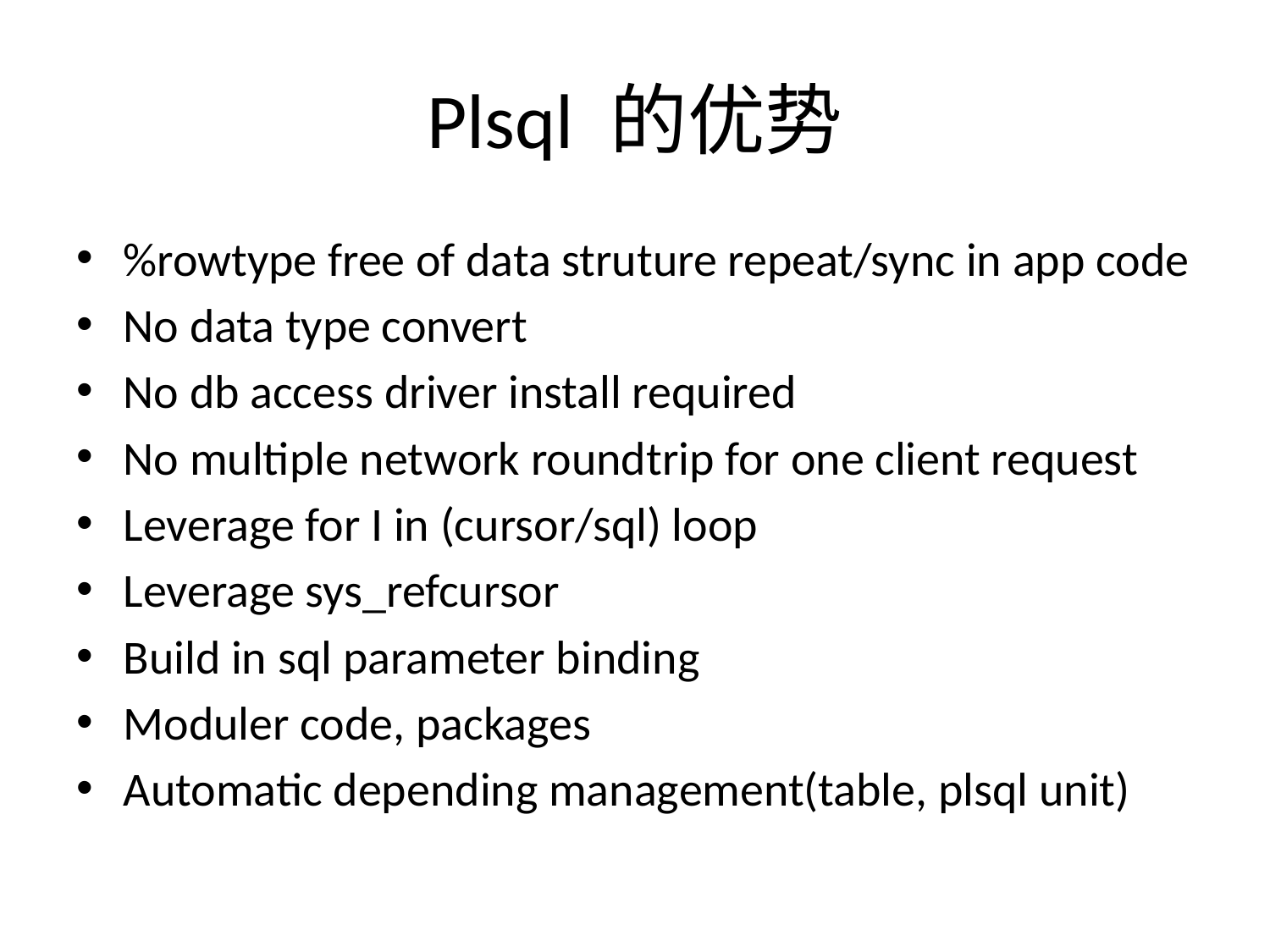

# Plsql 的优势
%rowtype free of data struture repeat/sync in app code
No data type convert
No db access driver install required
No multiple network roundtrip for one client request
Leverage for I in (cursor/sql) loop
Leverage sys_refcursor
Build in sql parameter binding
Moduler code, packages
Automatic depending management(table, plsql unit)